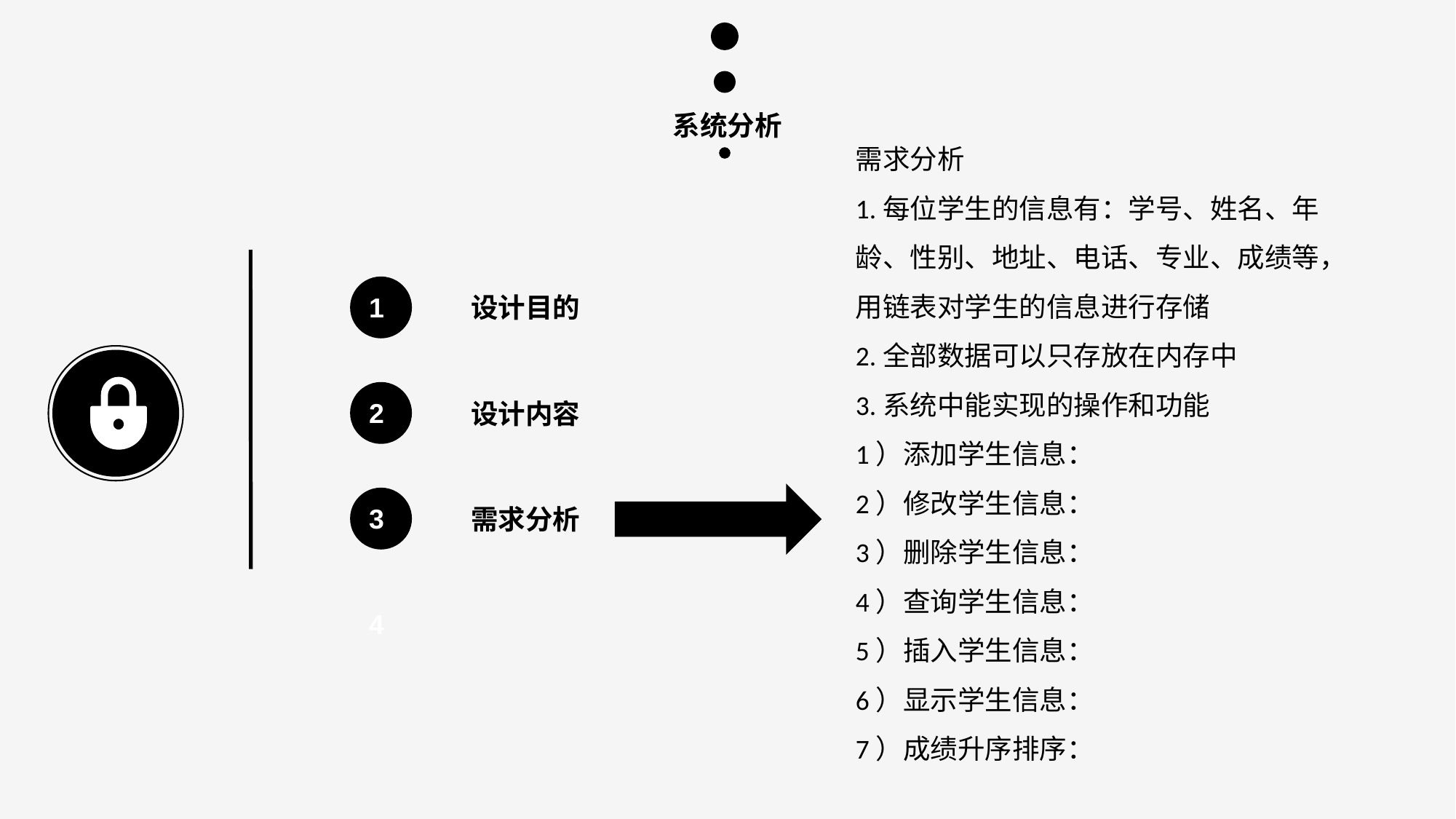

系统分析
需求分析
1.每位学生的信息有：学号、姓名、年龄、性别、地址、电话、专业、成绩等，用链表对学生的信息进行存储
2.全部数据可以只存放在内存中
3.系统中能实现的操作和功能
1）添加学生信息：
2）修改学生信息：
3）删除学生信息：
4）查询学生信息：
5）插入学生信息：
6）显示学生信息：
7）成绩升序排序：

1

2

3
需求分析
4
设计目的

设计内容